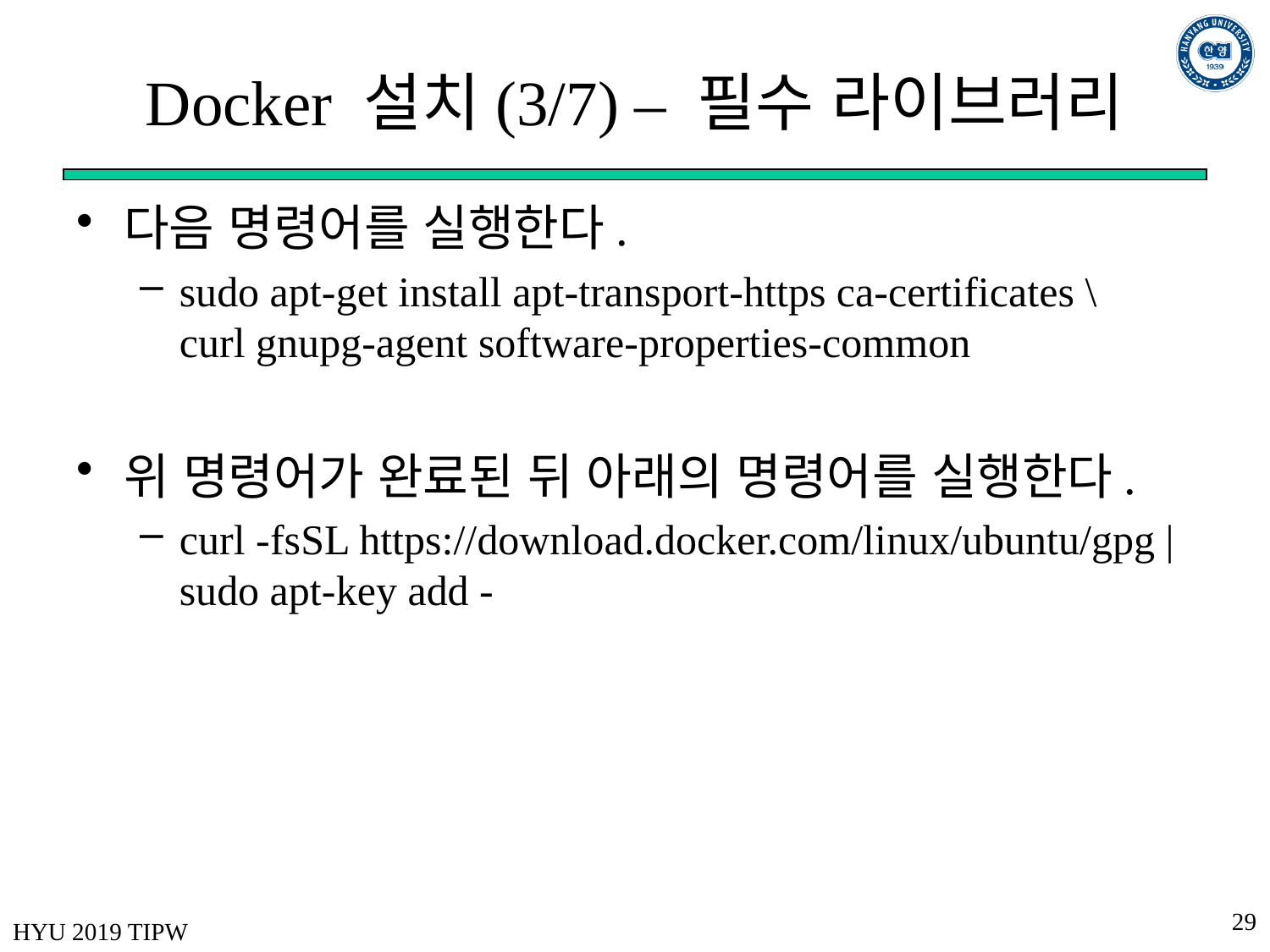

# Docker 설치(3/7) – 필수 라이브러리
다음 명령어를 실행한다.
sudo apt-get install apt-transport-https ca-certificates \
curl gnupg-agent software-properties-common

위 명령어가 완료된 뒤 아래의 명령어를 실행한다.
curl -fsSL https://download.docker.com/linux/ubuntu/gpg | sudo apt-key add -

29
HYU 2019 TIPW